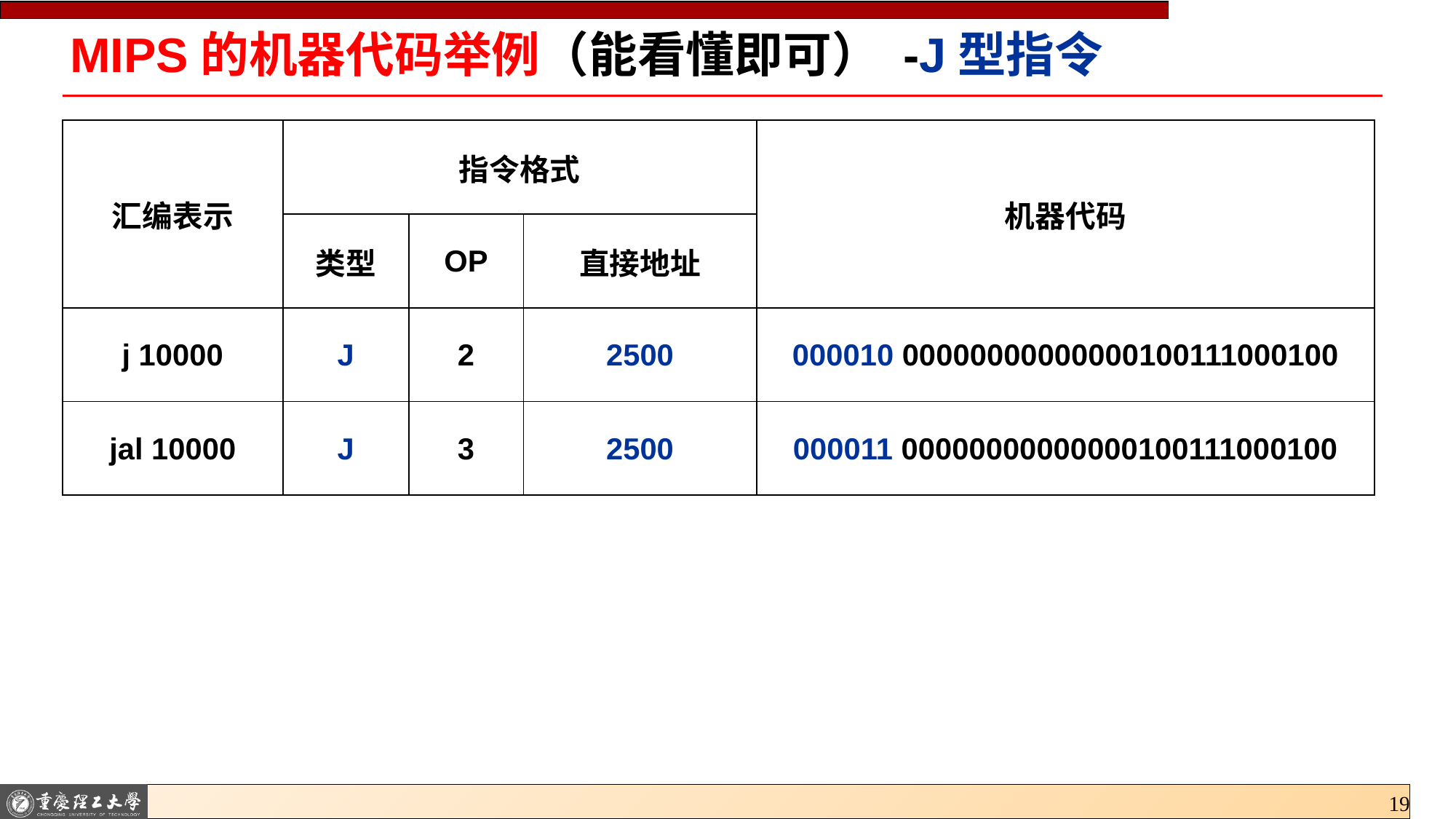

# MIPS的机器代码举例（能看懂即可） -J型指令
| 汇编表示 | 指令格式 |  |  | 机器代码 |
| --- | --- | --- | --- | --- |
|  | 类型 | OP | 直接地址 |  |
| j 10000 | J | 2 | 2500 | 000010 00000000000000100111000100 |
| jal 10000 | J | 3 | 2500 | 000011 00000000000000100111000100 |